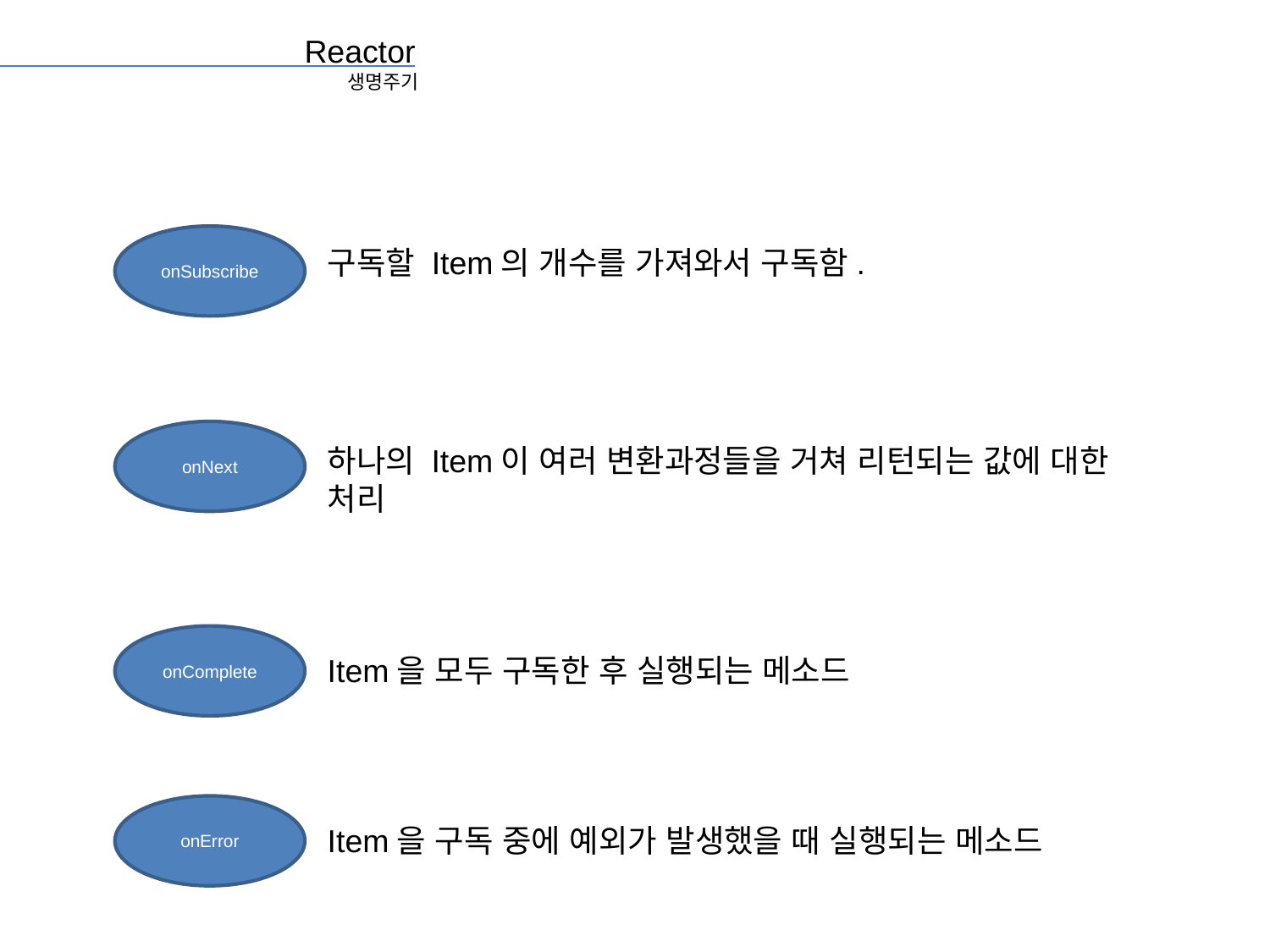

Reactor
생명주기
onSubscribe
구독할 Item의 개수를 가져와서 구독함.
onNext
하나의 Item이 여러 변환과정들을 거쳐 리턴되는 값에 대한 처리
onComplete
Item을 모두 구독한 후 실행되는 메소드
onError
Item을 구독 중에 예외가 발생했을 때 실행되는 메소드